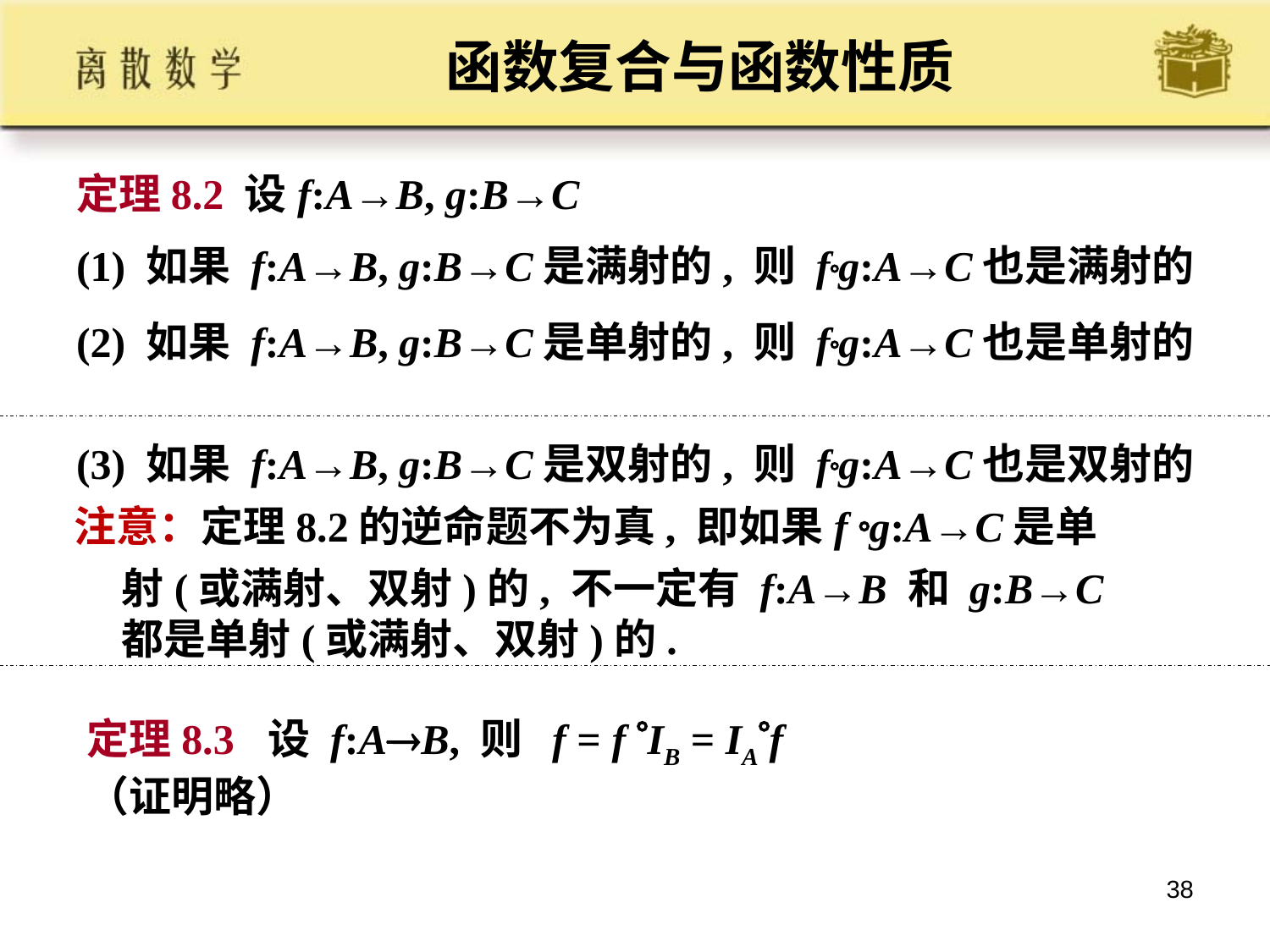

# 函数复合与函数性质
定理8.2 设f:A→B, g:B→C
(1) 如果 f:A→B, g:B→C是满射的, 则 f°g:A→C也是满射的
(2) 如果 f:A→B, g:B→C是单射的, 则 f°g:A→C也是单射的
(3) 如果 f:A→B, g:B→C是双射的, 则 f°g:A→C也是双射的

注意：定理8.2的逆命题不为真, 即如果f °g:A→C是单射(或满射、双射)的, 不一定有 f:A→B 和 g:B→C都是单射(或满射、双射)的.
定理8.3  设 f:A→B, 则  f = f °IB = IA°f
（证明略）
38